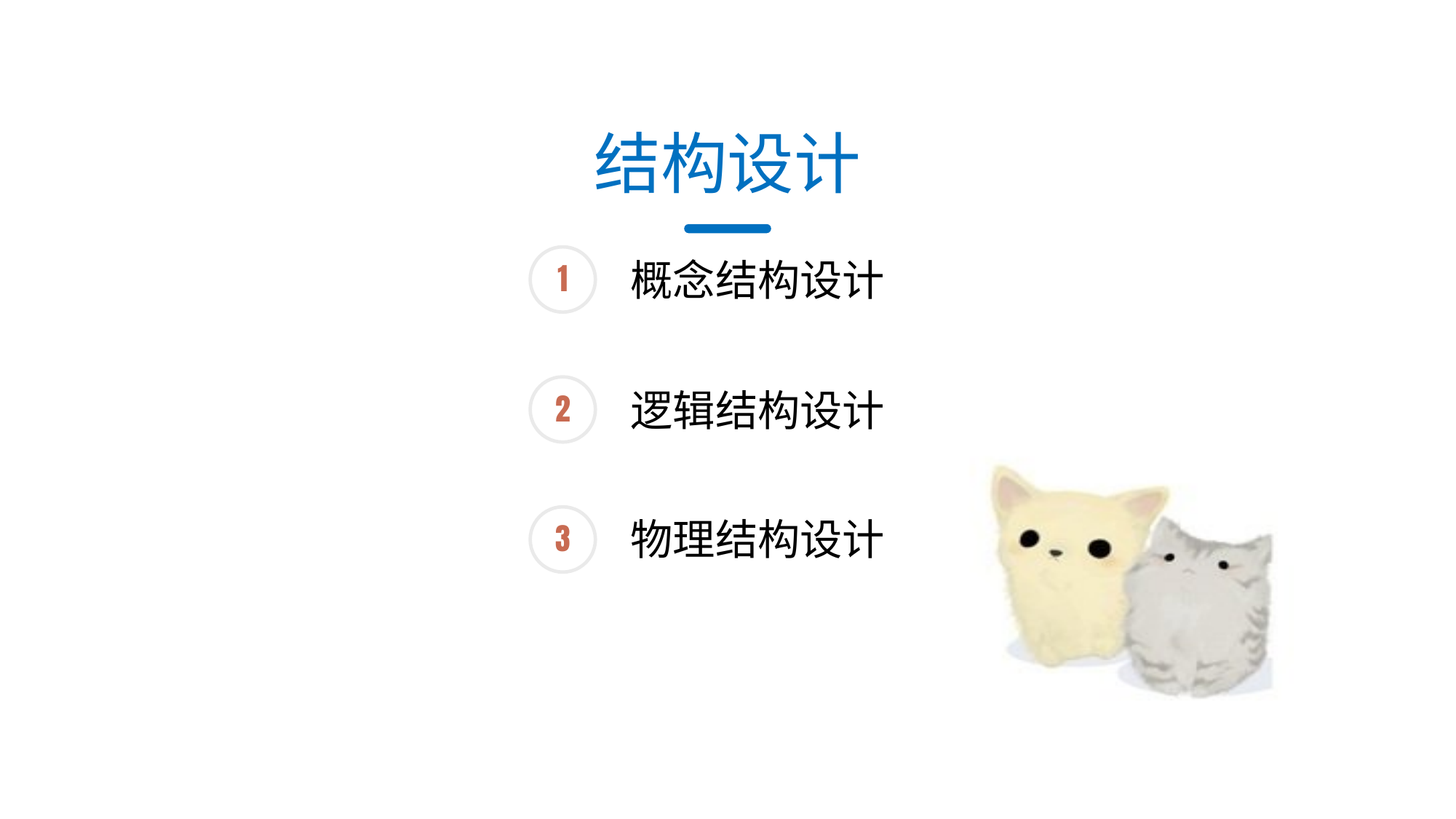

结构设计

1
概念结构设计
2
逻辑结构设计
3
物理结构设计